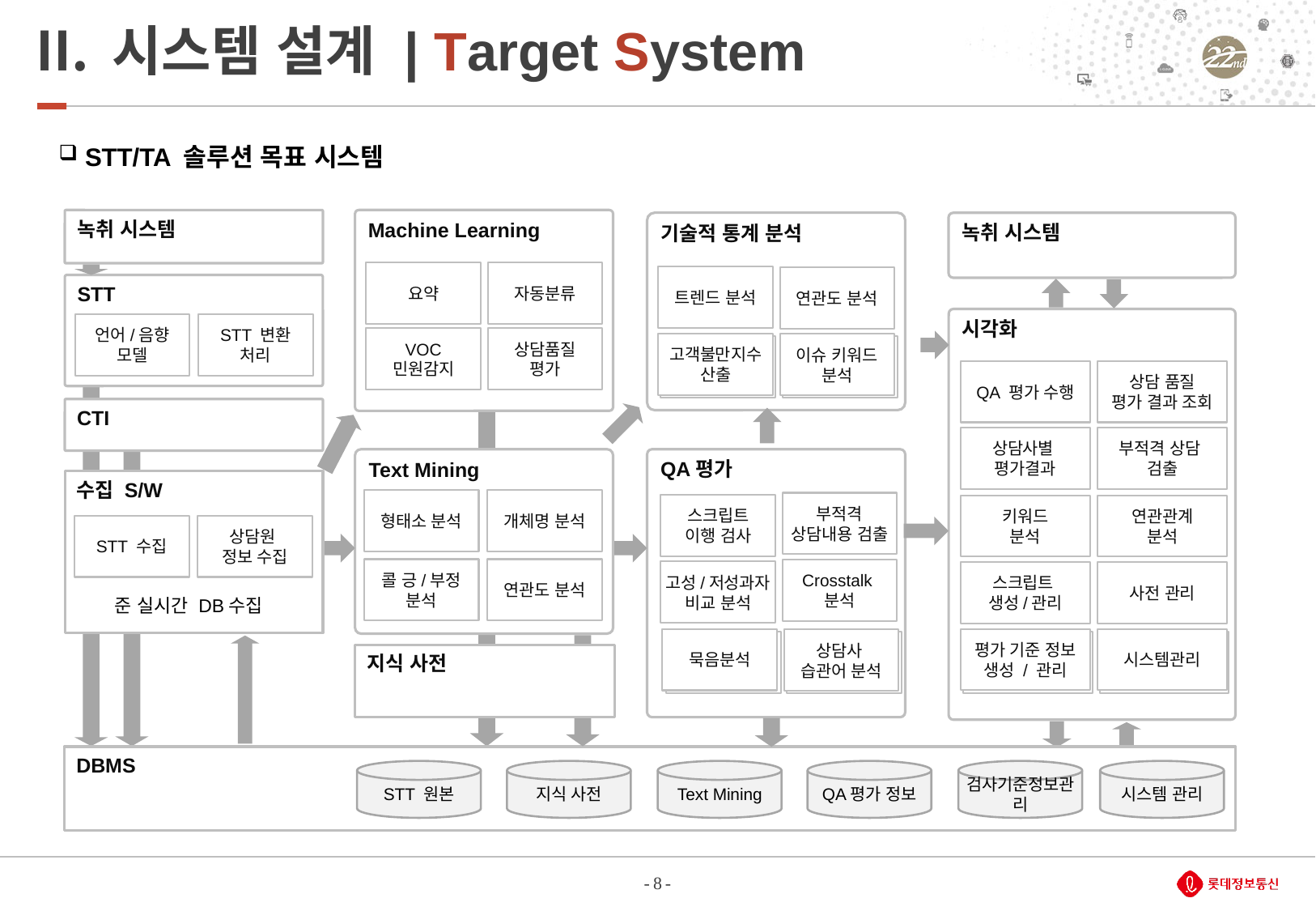

# 시스템 설계 | Target System
 STT/TA 솔루션 목표 시스템
녹취 시스템
Machine Learning
기술적 통계 분석
녹취 시스템
요약
자동분류

트렌드 분석
연관도 분석

STT

시각화
언어/음향
모델
STT 변환
처리
VOC
민원감지
상담품질
평가

고객불만지수 산출
이슈 키워드 분석

QA 평가 수행
상담 품질
평가 결과 조회
CTI

상담사별
평가결과
부적격 상담
검출
Text Mining
QA평가

수집 S/W
형태소 분석
개체명 분석
부적격 상담내용 검출
스크립트
이행 검사
키워드
분석
연관관계
분석

STT 수집
상담원
정보 수집

콜 긍/부정
분석
연관도 분석
Crosstalk
분석
고성/저성과자 비교 분석
스크립트
생성/관리
사전 관리
준 실시간 DB수집
시스템관리
평가 기준 정보 생성 / 관리
묵음분석
상담사
습관어 분석

지식 사전

DBMS
STT 원본
지식 사전
Text Mining
QA평가 정보
검사기준정보관리
시스템 관리
- 8 -